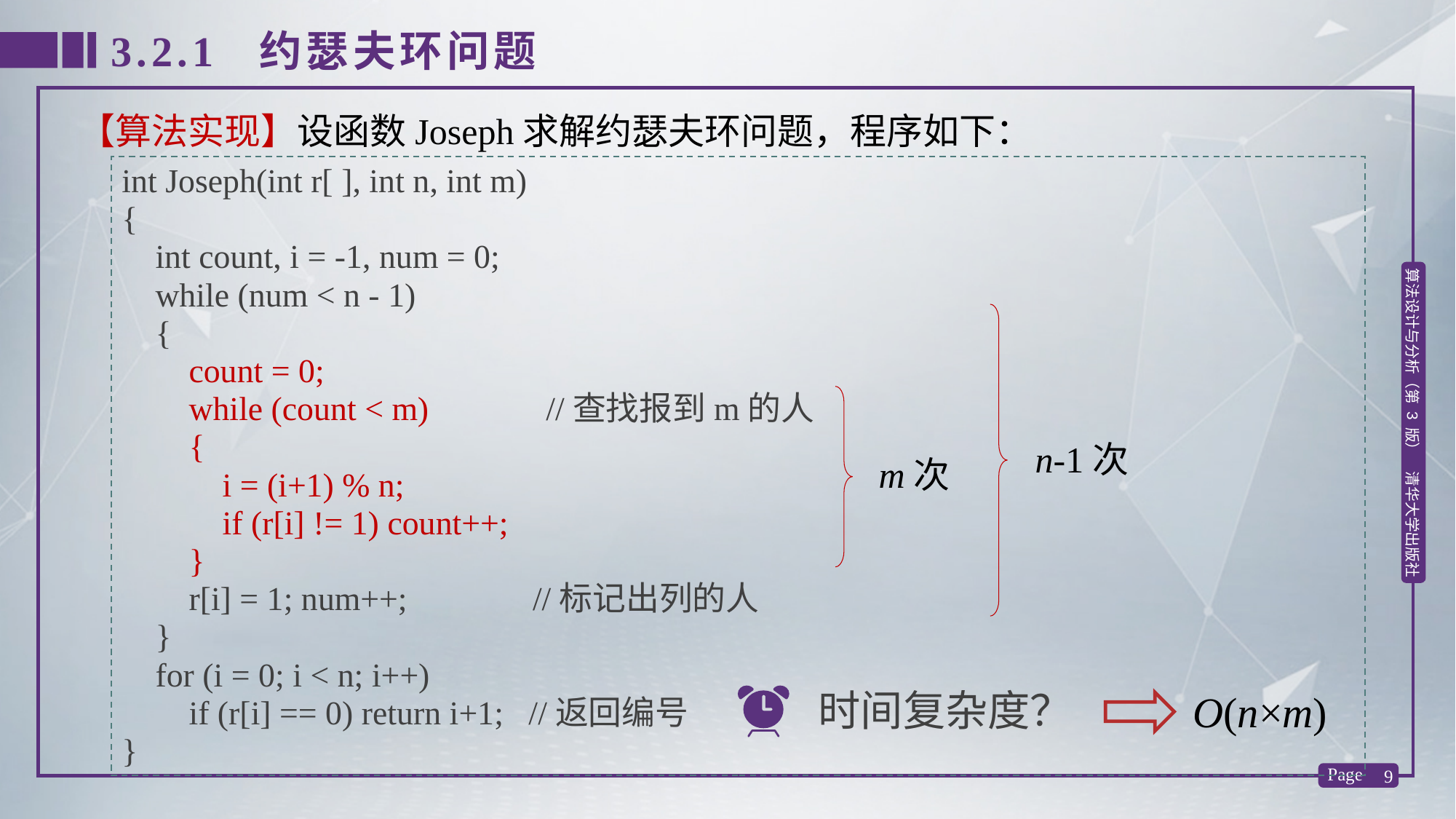

3.2.1  约瑟夫环问题
【算法实现】设函数Joseph求解约瑟夫环问题，程序如下：
int Joseph(int r[ ], int n, int m)
{
    int count, i = -1, num = 0;
    while (num < n - 1)
    {
        count = 0;
        while (count < m)              //查找报到m的人
        {
            i = (i+1) % n;
            if (r[i] != 1) count++;
        }
        r[i] = 1; num++;               //标记出列的人
    }
    for (i = 0; i < n; i++)
        if (r[i] == 0) return i+1;   //返回编号
}

n-1次
m次
时间复杂度？

O(n×m)